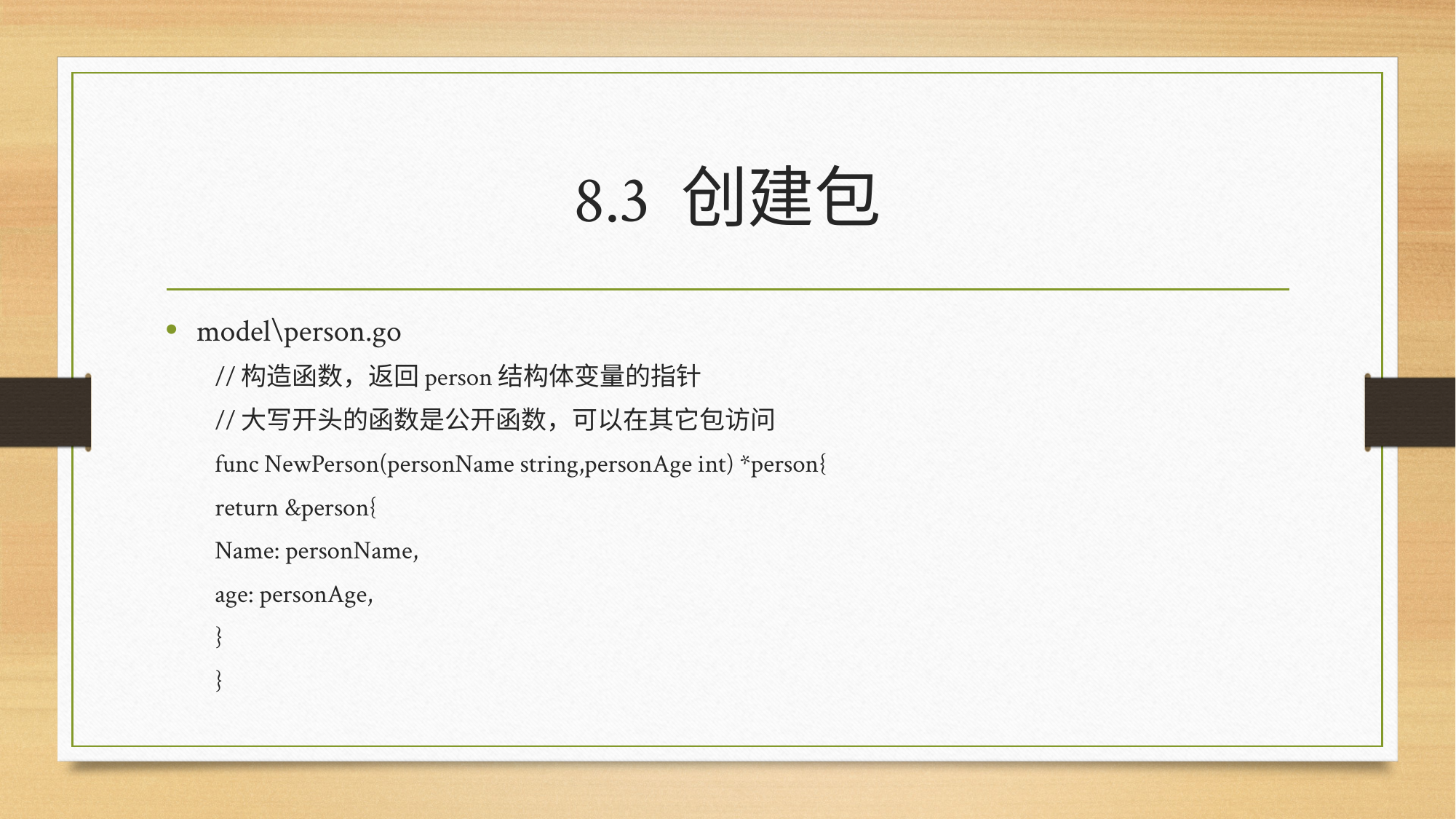

# 8.3 创建包
model\person.go
//构造函数，返回person结构体变量的指针
//大写开头的函数是公开函数，可以在其它包访问
func NewPerson(personName string,personAge int) *person{
	return &person{
		Name: personName,
		age: personAge,
	}
}